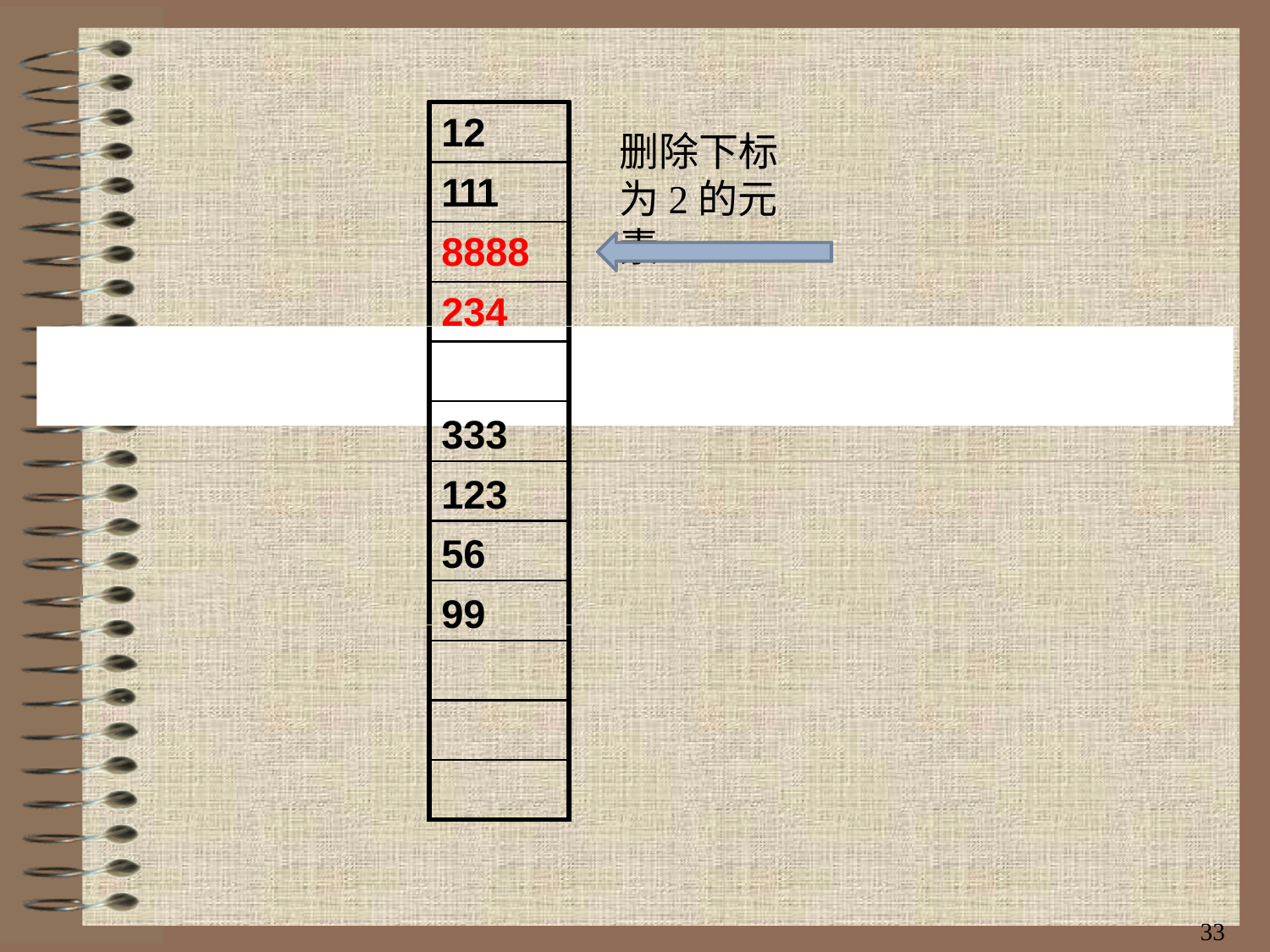

12
删除下标 为2的元素

111
8888
234

333
123
56
99

33